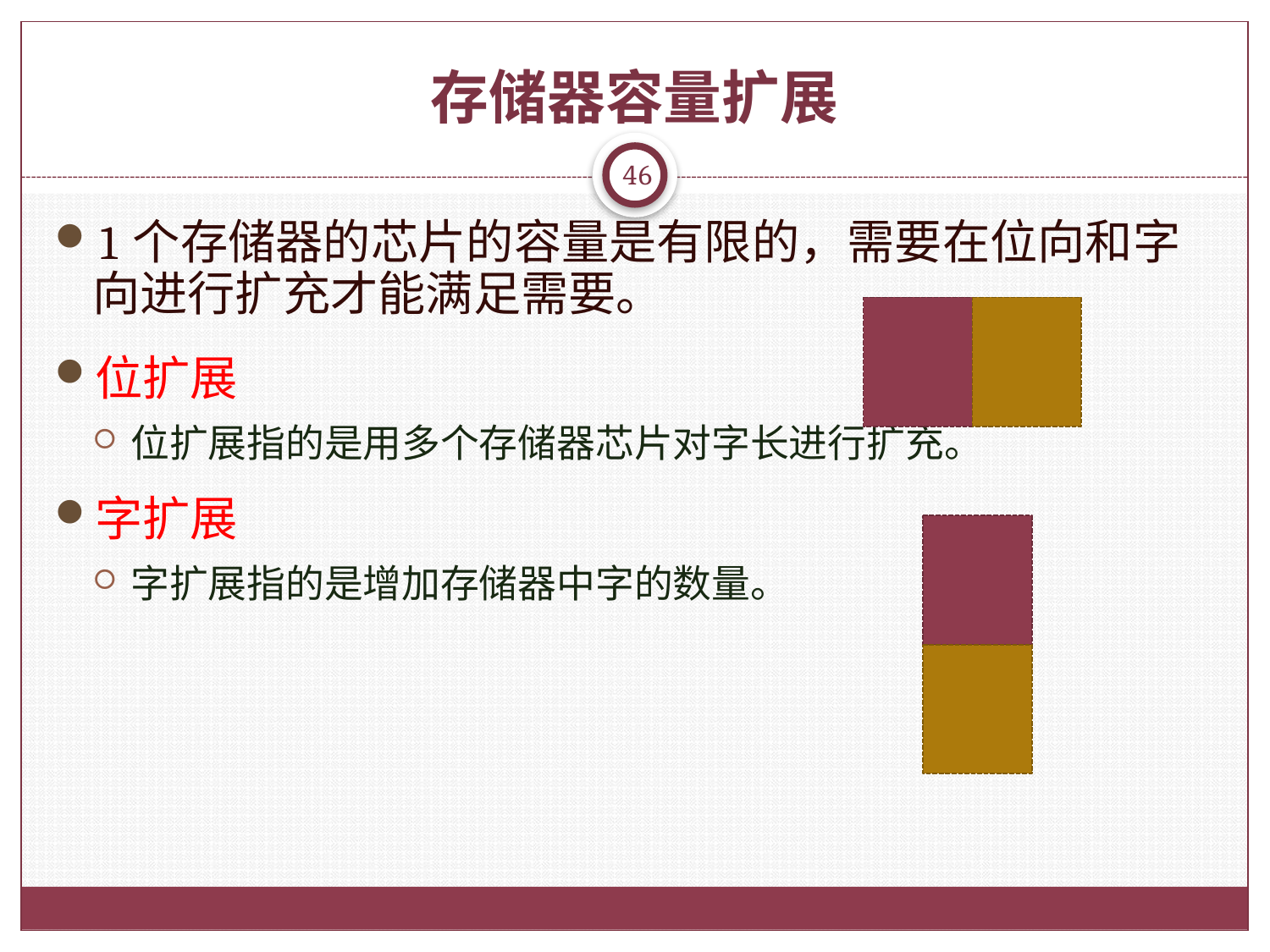

# 存储器容量扩展
46
1个存储器的芯片的容量是有限的，需要在位向和字向进行扩充才能满足需要。
位扩展
位扩展指的是用多个存储器芯片对字长进行扩充。
字扩展
字扩展指的是增加存储器中字的数量。